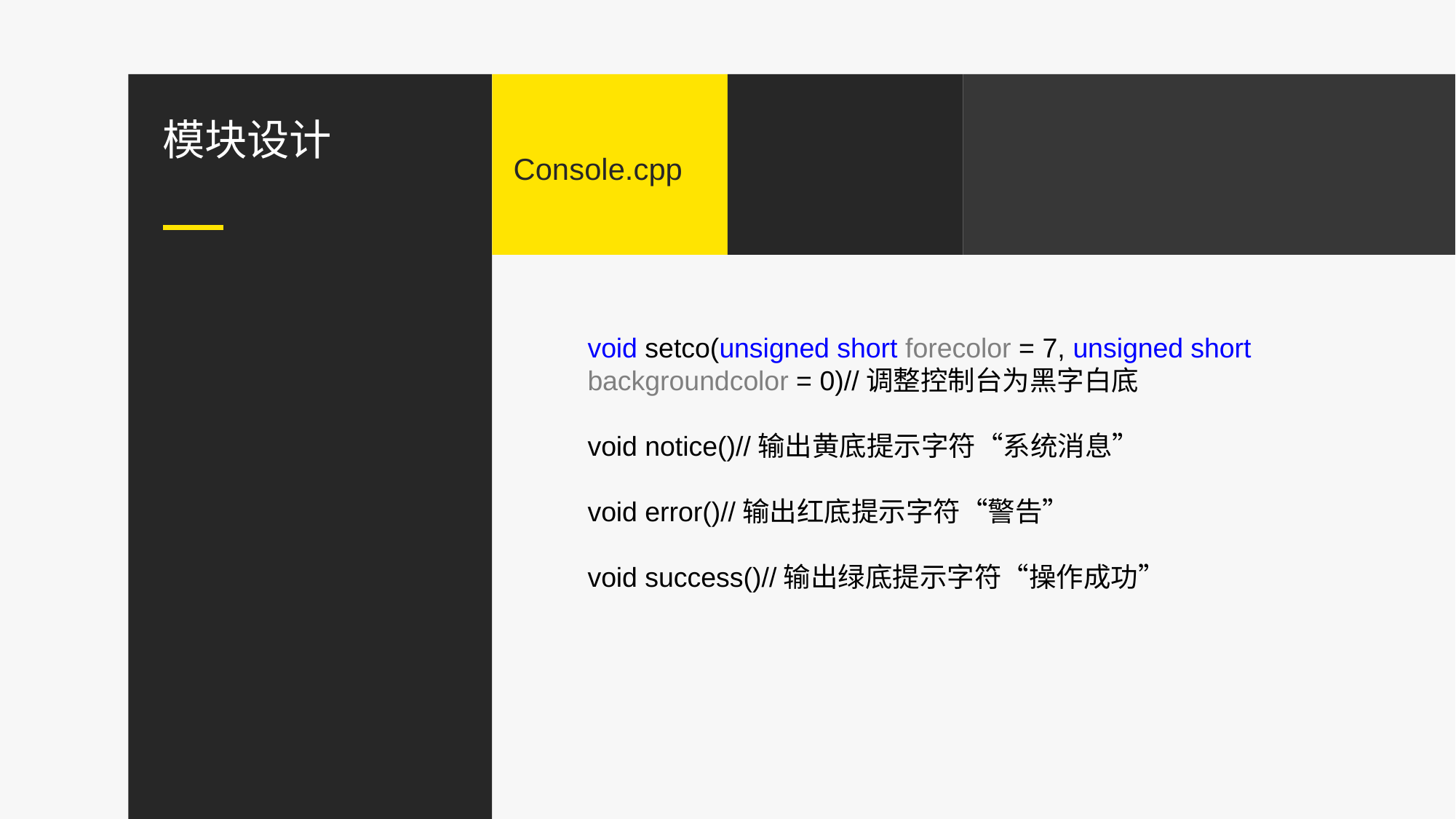

模块设计

Console.cpp
void setco(unsigned short forecolor = 7, unsigned short backgroundcolor = 0)//调整控制台为黑字白底

void notice()//输出黄底提示字符“系统消息”

void error()//输出红底提示字符“警告”

void success()//输出绿底提示字符“操作成功”